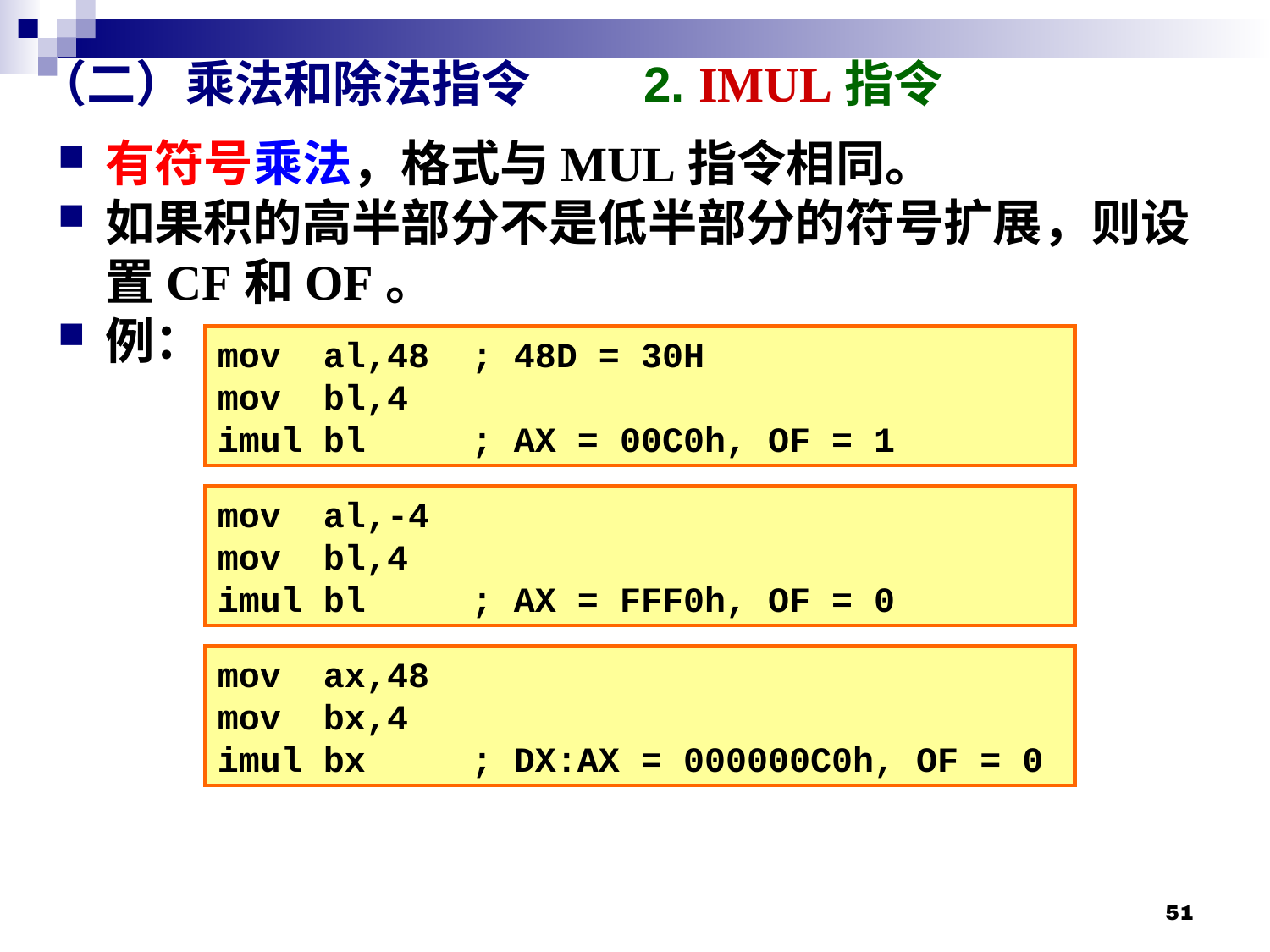

# （二）乘法和除法指令         2. IMUL指令
有符号乘法，格式与MUL指令相同。
如果积的高半部分不是低半部分的符号扩展，则设置CF和OF。
例：
mov  al,48	; 48D = 30H
mov  bl,4
imul bl	; AX = 00C0h, OF = 1
mov  al,-4
mov  bl,4
imul bl	; AX = FFF0h, OF = 0
mov  ax,48
mov  bx,4
imul bx	; DX:AX = 000000C0h, OF = 0
51